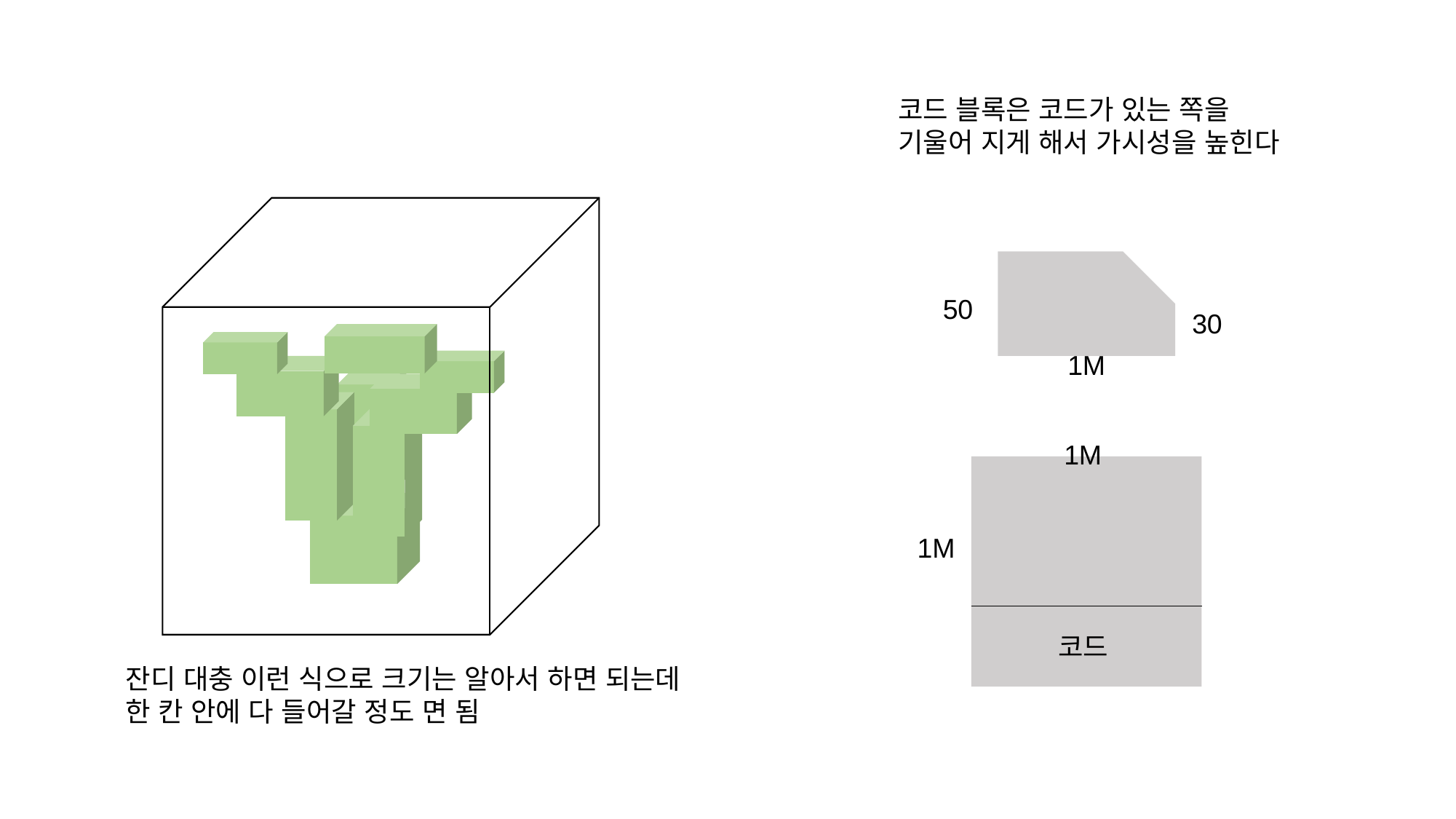

코드 블록은 코드가 있는 쪽을
기울어 지게 해서 가시성을 높힌다

50
30

1M
1M

1M
코드
잔디 대충 이런 식으로 크기는 알아서 하면 되는데
한 칸 안에 다 들어갈 정도 면 됨